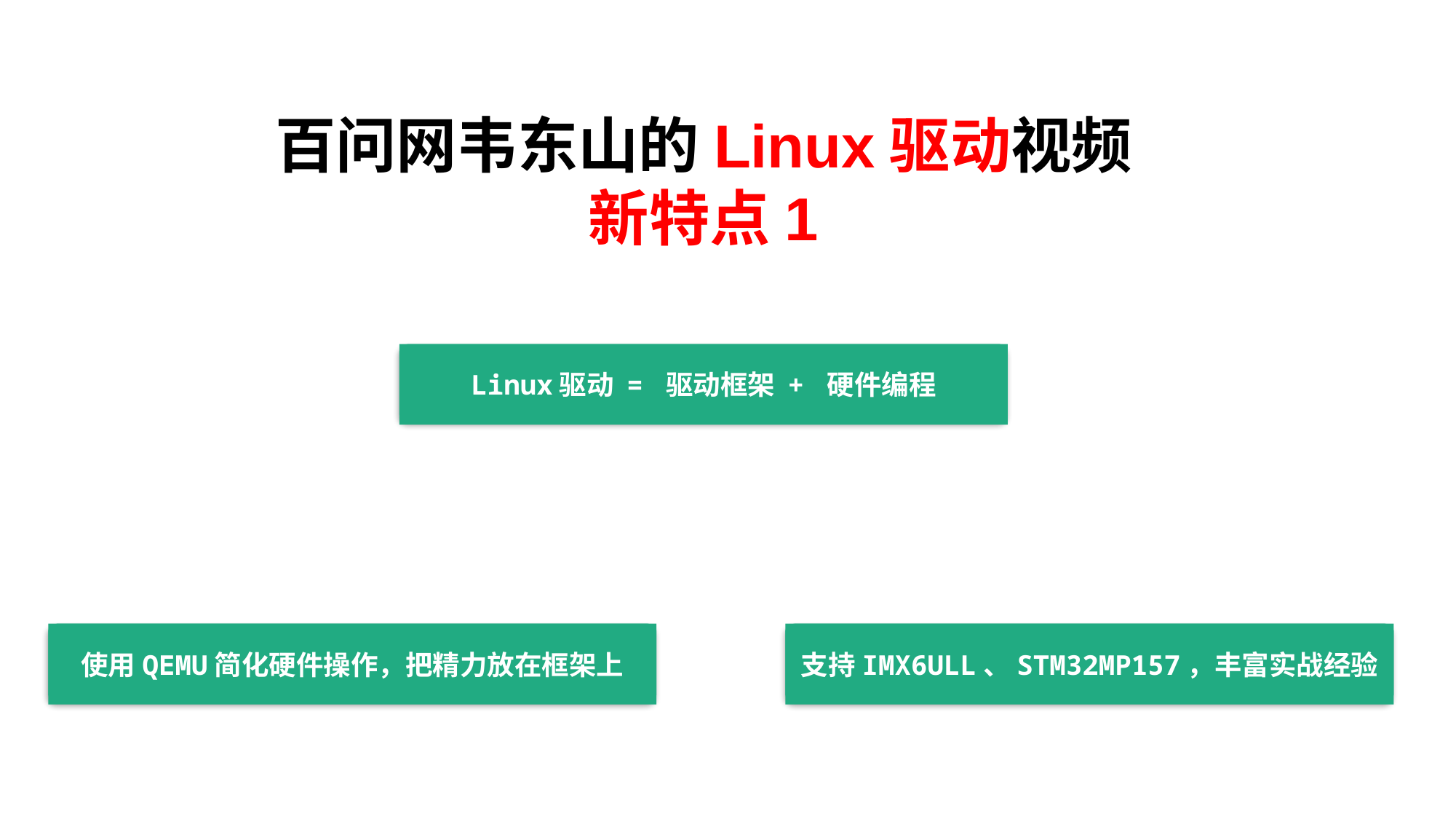

百问网韦东山的Linux驱动视频
新特点1

Linux驱动 = 驱动框架 + 硬件编程
使用QEMU简化硬件操作，把精力放在框架上

支持IMX6ULL、STM32MP157，丰富实战经验